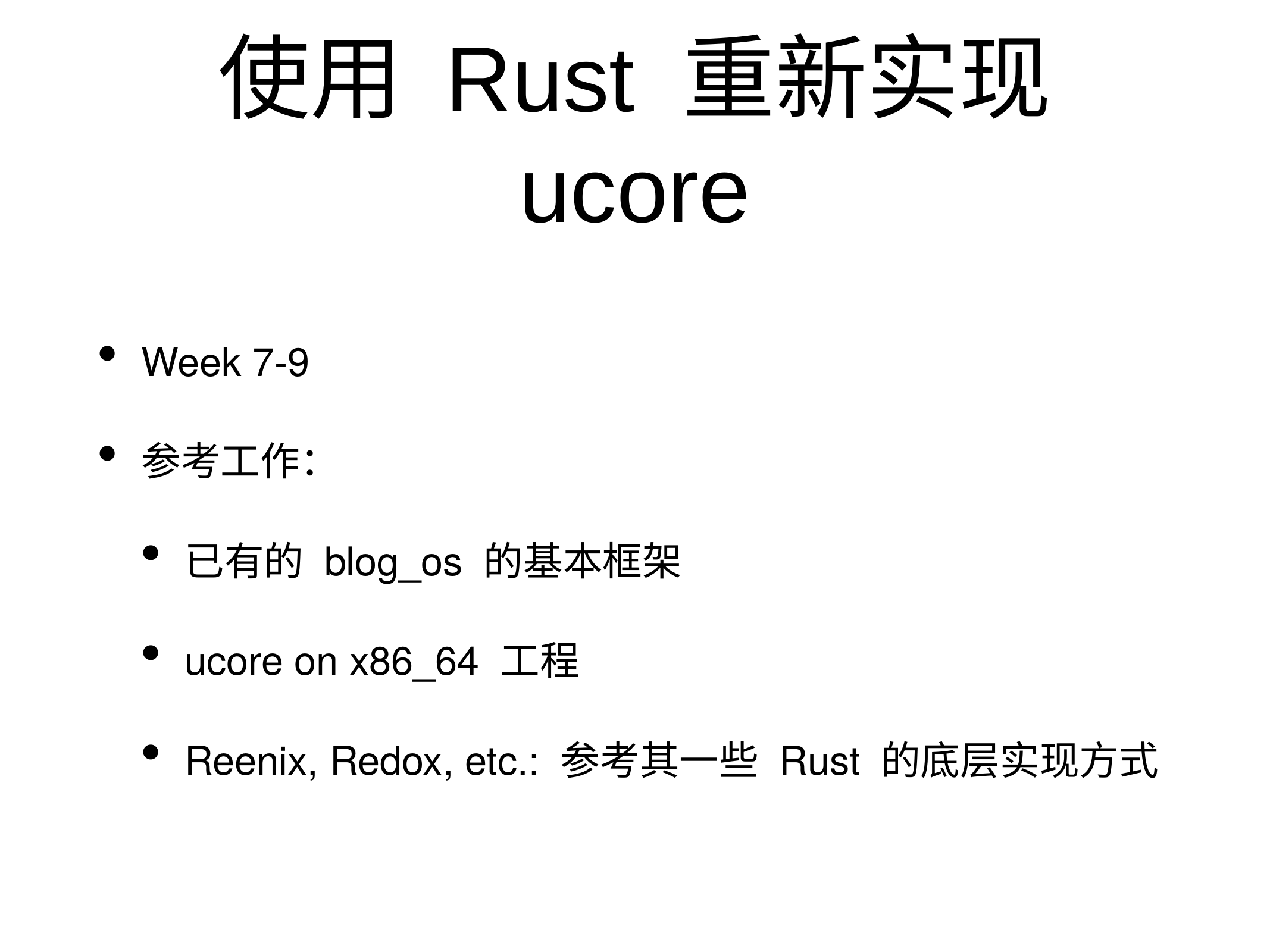

# 使用 Rust 重新实现 ucore
Week 7-9
参考工作：
已有的 blog_os 的基本框架
ucore on x86_64 工程
Reenix, Redox, etc.: 参考其一些 Rust 的底层实现方式
7